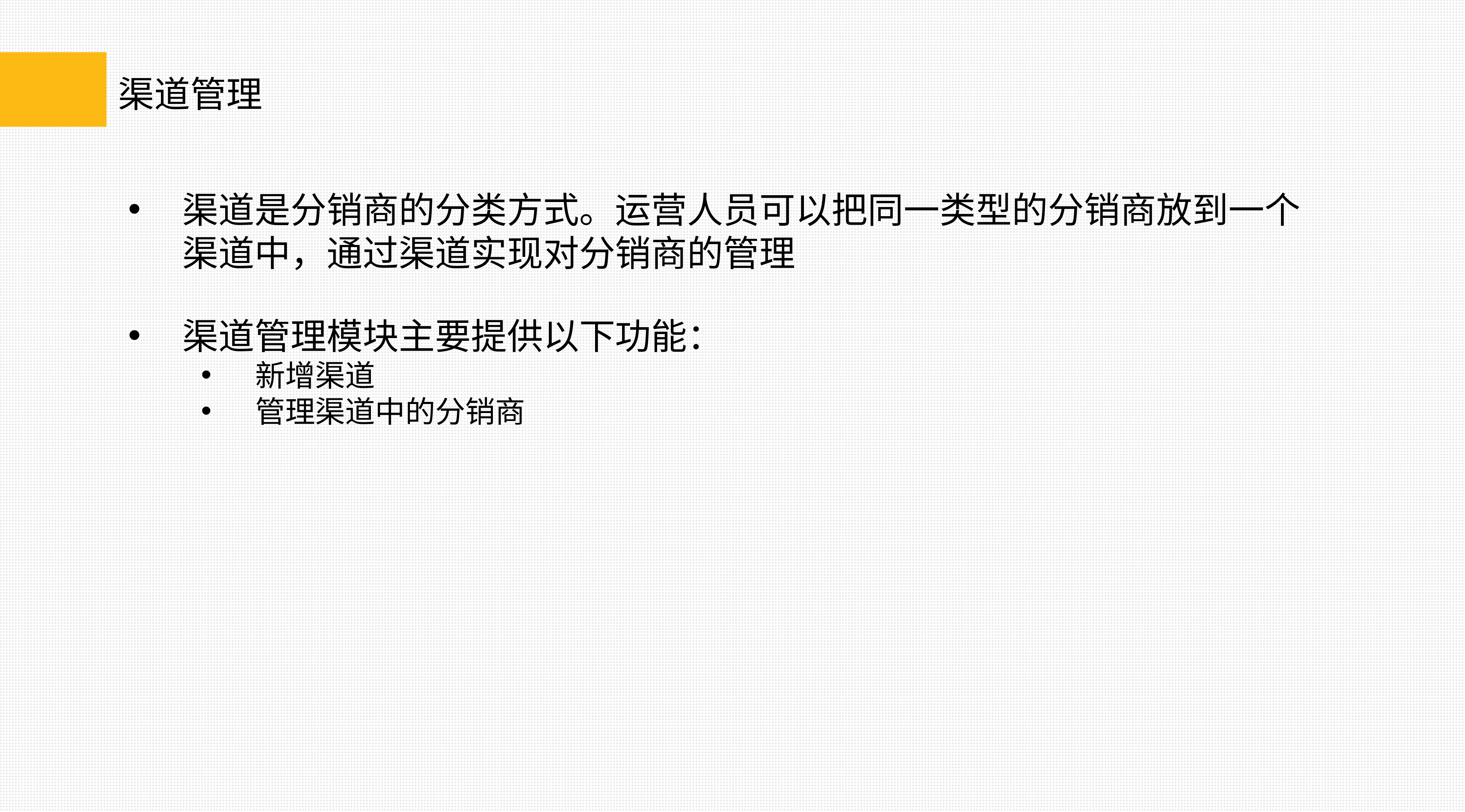

渠道管理
渠道是分销商的分类方式。运营人员可以把同一类型的分销商放到一个渠道中，通过渠道实现对分销商的管理

渠道管理模块主要提供以下功能：
新增渠道
管理渠道中的分销商